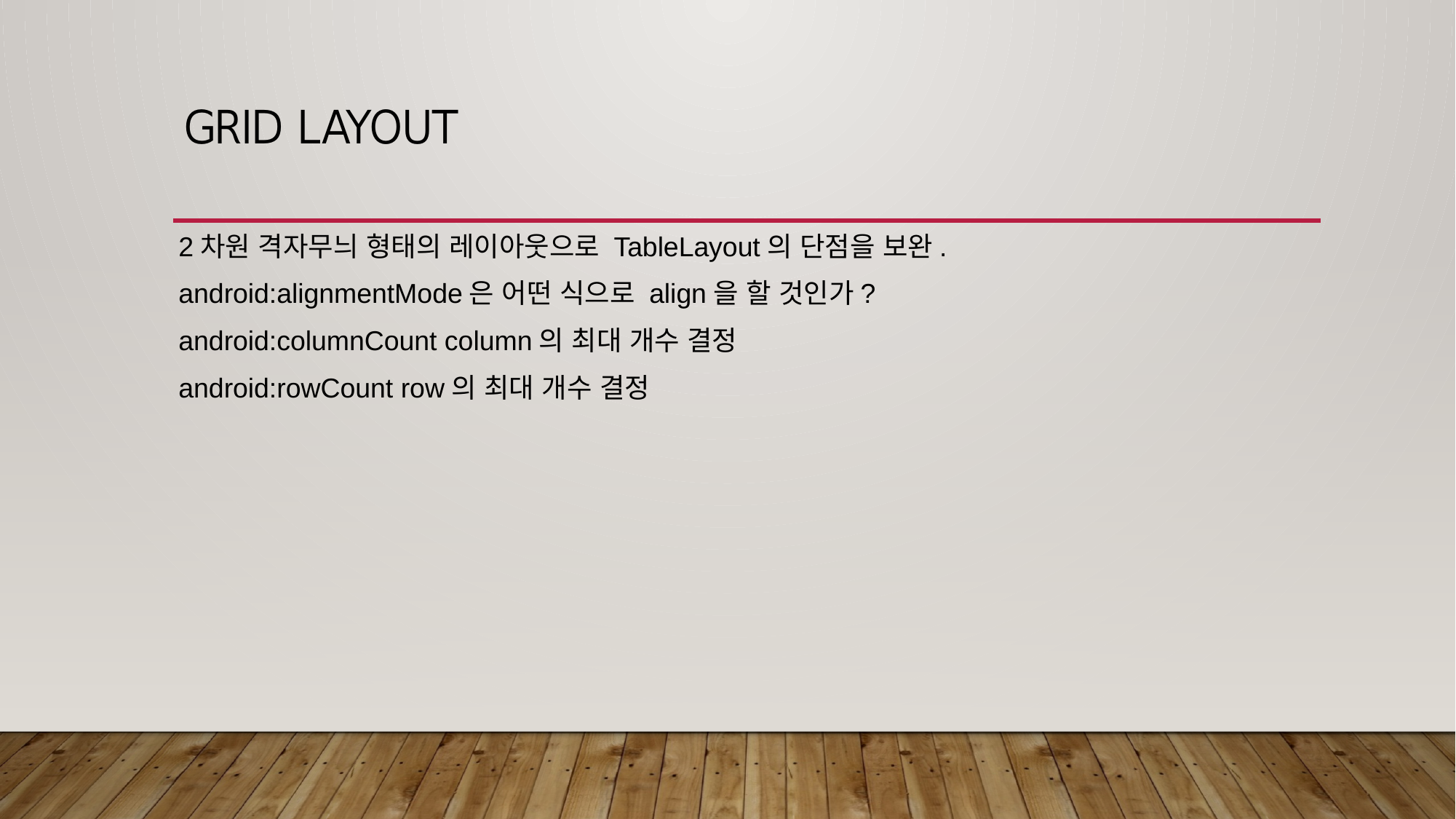

# Grid layout
2차원 격자무늬 형태의 레이아웃으로 TableLayout의 단점을 보완.
android:alignmentMode은 어떤 식으로 align을 할 것인가?
android:columnCount column의 최대 개수 결정
android:rowCount row의 최대 개수 결정